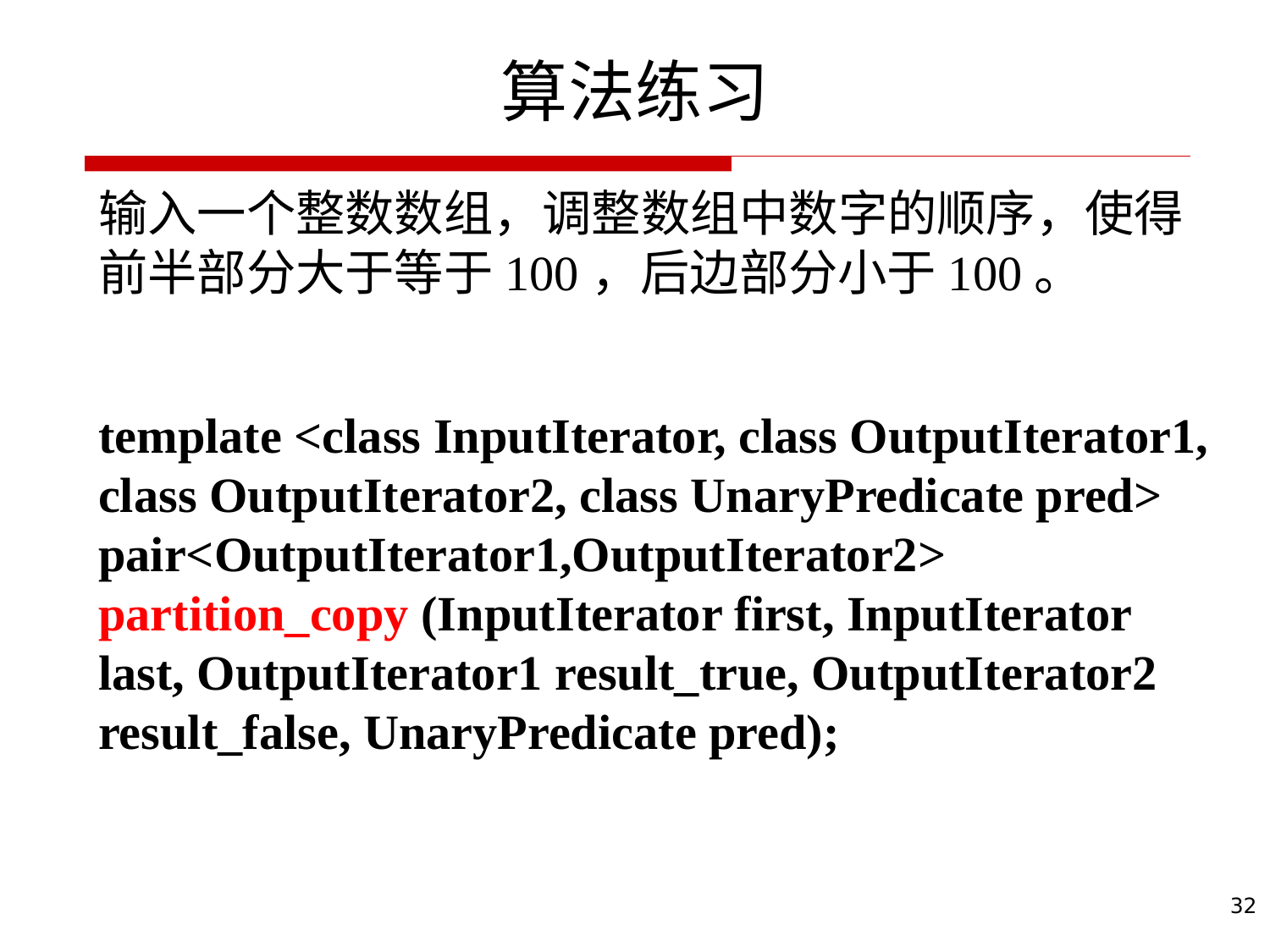

# 算法练习
输入一个整数数组，调整数组中数字的顺序，使得前半部分大于等于100，后边部分小于100。
template <class InputIterator, class OutputIterator1, class OutputIterator2, class UnaryPredicate pred> pair<OutputIterator1,OutputIterator2> partition_copy (InputIterator first, InputIterator last, OutputIterator1 result_true, OutputIterator2 result_false, UnaryPredicate pred);
32